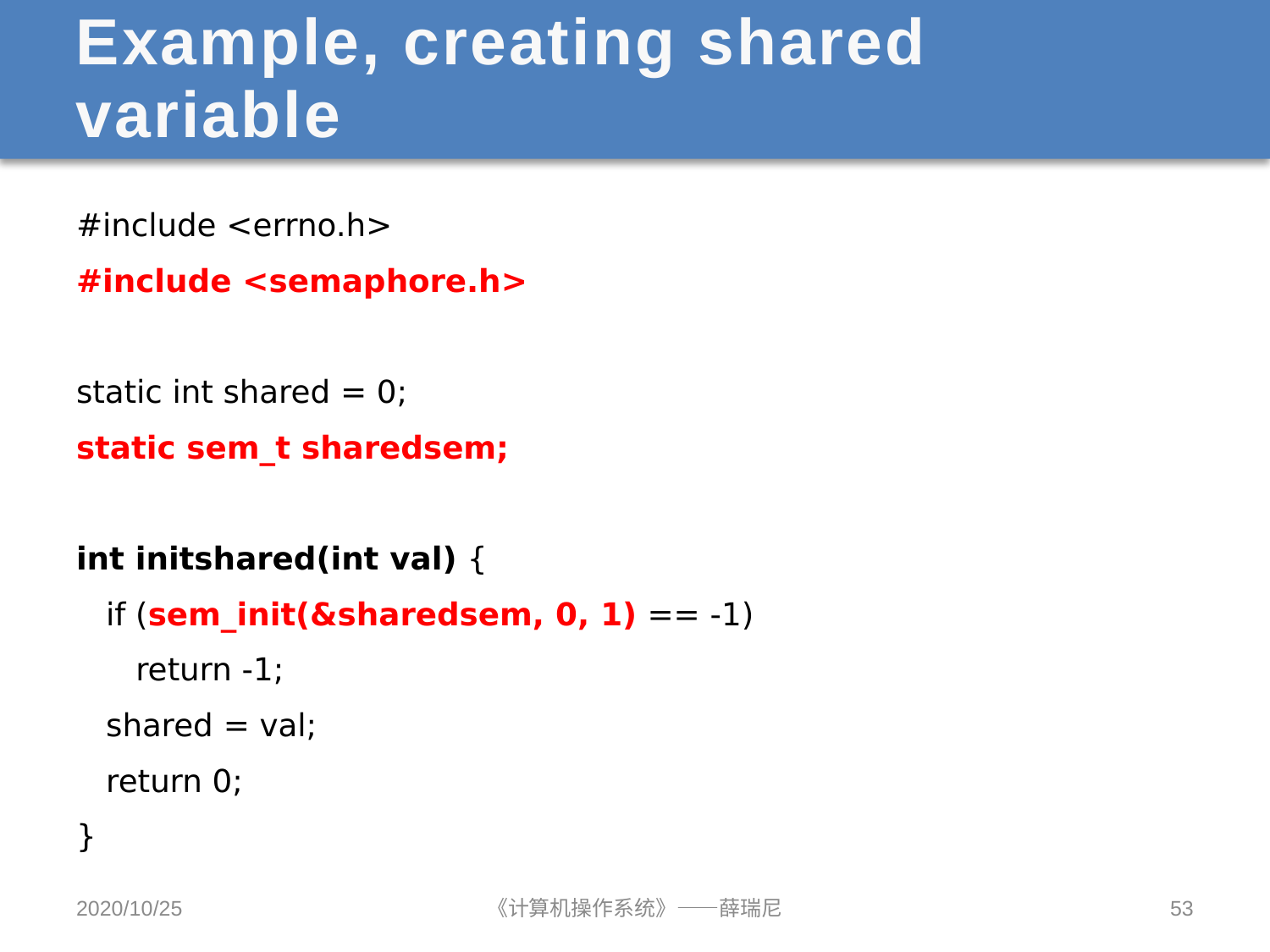

# Example, creating shared variable
#include <errno.h>
#include <semaphore.h>

static int shared = 0;
static sem_t sharedsem;

int initshared(int val) {
   if (sem_init(&sharedsem, 0, 1) == -1)
      return -1;
   shared = val;
   return 0;
}
2020/10/25
《计算机操作系统》——薛瑞尼
53